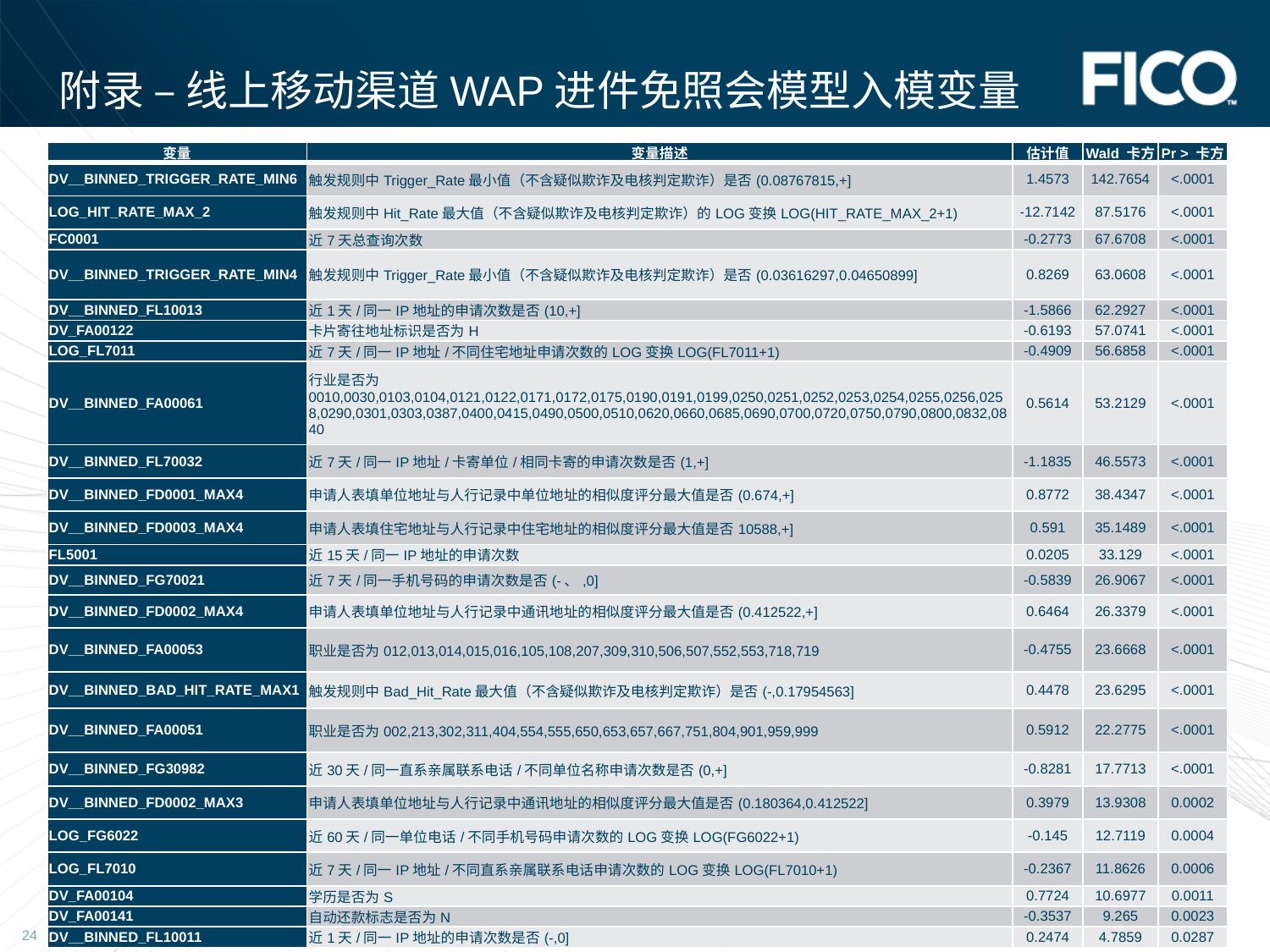

# 附录 – 线上移动渠道WAP进件免照会模型入模变量
| 变量 | 变量描述 | 估计值 | Wald 卡方 | Pr > 卡方 |
| --- | --- | --- | --- | --- |
| DV\_\_BINNED\_TRIGGER\_RATE\_MIN6 | 触发规则中Trigger\_Rate最小值（不含疑似欺诈及电核判定欺诈）是否(0.08767815,+] | 1.4573 | 142.7654 | <.0001 |
| LOG\_HIT\_RATE\_MAX\_2 | 触发规则中Hit\_Rate最大值（不含疑似欺诈及电核判定欺诈）的LOG变换LOG(HIT\_RATE\_MAX\_2+1) | -12.7142 | 87.5176 | <.0001 |
| FC0001 | 近7天总查询次数 | -0.2773 | 67.6708 | <.0001 |
| DV\_\_BINNED\_TRIGGER\_RATE\_MIN4 | 触发规则中Trigger\_Rate最小值（不含疑似欺诈及电核判定欺诈）是否(0.03616297,0.04650899] | 0.8269 | 63.0608 | <.0001 |
| DV\_\_BINNED\_FL10013 | 近1天/同一IP地址的申请次数是否(10,+] | -1.5866 | 62.2927 | <.0001 |
| DV\_FA00122 | 卡片寄往地址标识是否为H | -0.6193 | 57.0741 | <.0001 |
| LOG\_FL7011 | 近7天/同一IP地址/不同住宅地址申请次数的LOG变换LOG(FL7011+1) | -0.4909 | 56.6858 | <.0001 |
| DV\_\_BINNED\_FA00061 | 行业是否为0010,0030,0103,0104,0121,0122,0171,0172,0175,0190,0191,0199,0250,0251,0252,0253,0254,0255,0256,0258,0290,0301,0303,0387,0400,0415,0490,0500,0510,0620,0660,0685,0690,0700,0720,0750,0790,0800,0832,0840 | 0.5614 | 53.2129 | <.0001 |
| DV\_\_BINNED\_FL70032 | 近7天/同一IP地址/卡寄单位/相同卡寄的申请次数是否(1,+] | -1.1835 | 46.5573 | <.0001 |
| DV\_\_BINNED\_FD0001\_MAX4 | 申请人表填单位地址与人行记录中单位地址的相似度评分最大值是否(0.674,+] | 0.8772 | 38.4347 | <.0001 |
| DV\_\_BINNED\_FD0003\_MAX4 | 申请人表填住宅地址与人行记录中住宅地址的相似度评分最大值是否10588,+] | 0.591 | 35.1489 | <.0001 |
| FL5001 | 近15天/同一IP地址的申请次数 | 0.0205 | 33.129 | <.0001 |
| DV\_\_BINNED\_FG70021 | 近7天/同一手机号码的申请次数是否(-、,0] | -0.5839 | 26.9067 | <.0001 |
| DV\_\_BINNED\_FD0002\_MAX4 | 申请人表填单位地址与人行记录中通讯地址的相似度评分最大值是否(0.412522,+] | 0.6464 | 26.3379 | <.0001 |
| DV\_\_BINNED\_FA00053 | 职业是否为012,013,014,015,016,105,108,207,309,310,506,507,552,553,718,719 | -0.4755 | 23.6668 | <.0001 |
| DV\_\_BINNED\_BAD\_HIT\_RATE\_MAX1 | 触发规则中Bad\_Hit\_Rate最大值（不含疑似欺诈及电核判定欺诈）是否(-,0.17954563] | 0.4478 | 23.6295 | <.0001 |
| DV\_\_BINNED\_FA00051 | 职业是否为002,213,302,311,404,554,555,650,653,657,667,751,804,901,959,999 | 0.5912 | 22.2775 | <.0001 |
| DV\_\_BINNED\_FG30982 | 近30天/同一直系亲属联系电话/不同单位名称申请次数是否(0,+] | -0.8281 | 17.7713 | <.0001 |
| DV\_\_BINNED\_FD0002\_MAX3 | 申请人表填单位地址与人行记录中通讯地址的相似度评分最大值是否(0.180364,0.412522] | 0.3979 | 13.9308 | 0.0002 |
| LOG\_FG6022 | 近60天/同一单位电话/不同手机号码申请次数的LOG变换LOG(FG6022+1) | -0.145 | 12.7119 | 0.0004 |
| LOG\_FL7010 | 近7天/同一IP地址/不同直系亲属联系电话申请次数的LOG变换LOG(FL7010+1) | -0.2367 | 11.8626 | 0.0006 |
| DV\_FA00104 | 学历是否为S | 0.7724 | 10.6977 | 0.0011 |
| DV\_FA00141 | 自动还款标志是否为N | -0.3537 | 9.265 | 0.0023 |
| DV\_\_BINNED\_FL10011 | 近1天/同一IP地址的申请次数是否(-,0] | 0.2474 | 4.7859 | 0.0287 |